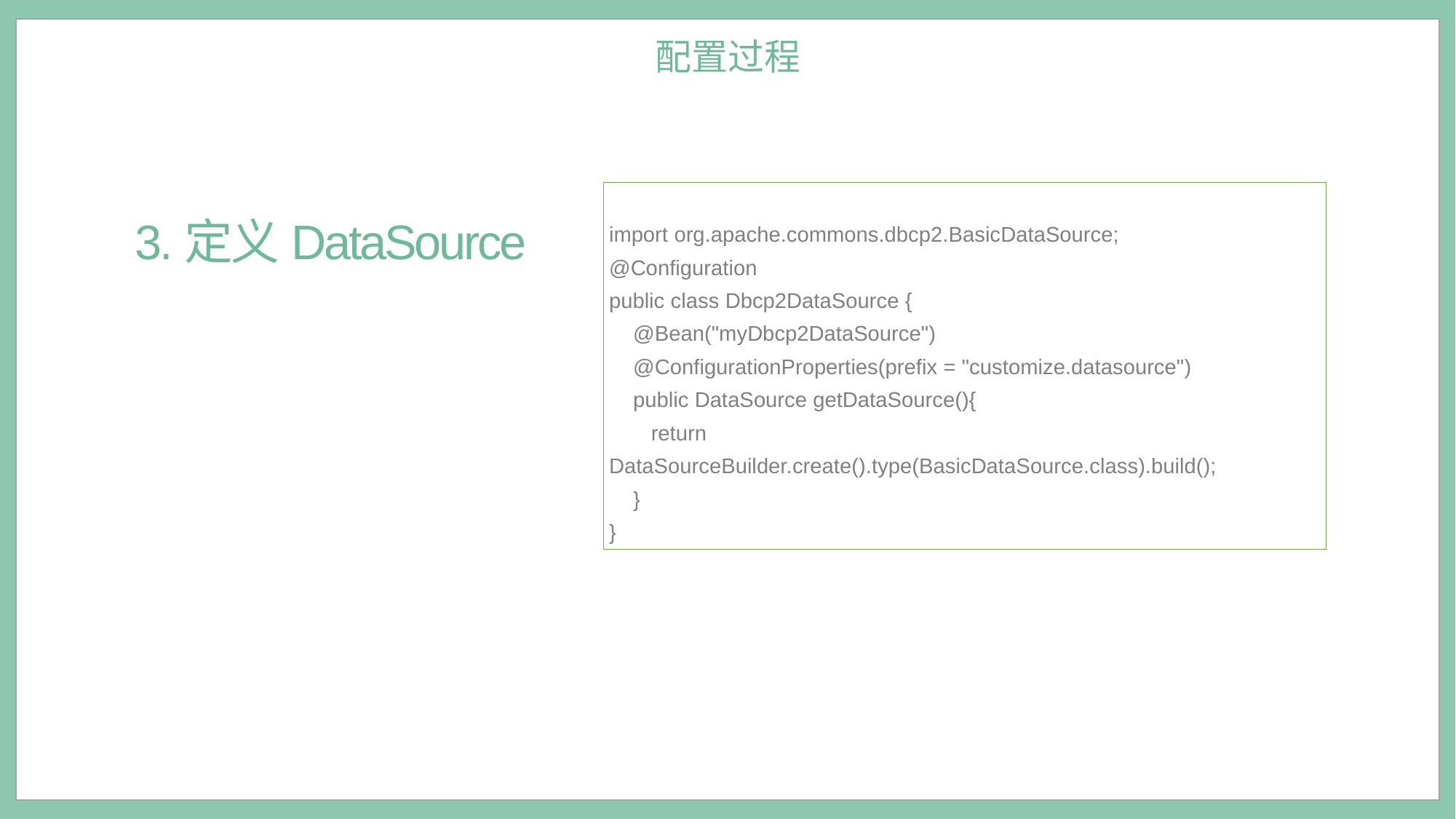

配置过程

import org.apache.commons.dbcp2.BasicDataSource;
@Configuration
public class Dbcp2DataSource {
    @Bean("myDbcp2DataSource")
    @ConfigurationProperties(prefix = "customize.datasource")
    public DataSource getDataSource(){
       return DataSourceBuilder.create().type(BasicDataSource.class).build();
    }
}
3.定义DataSource